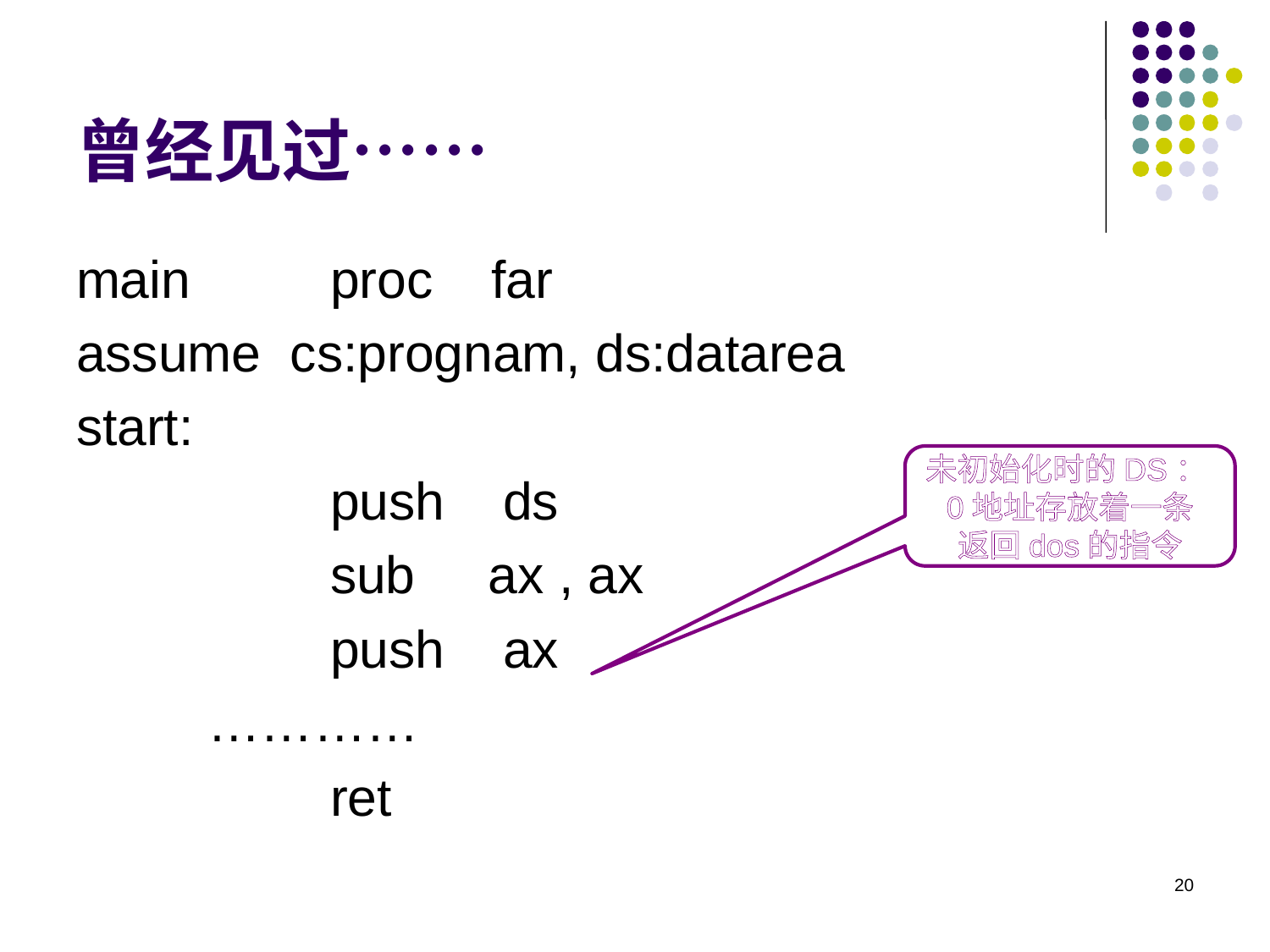

# 曾经见过……
main    	proc    far
assume  cs:prognam, ds:datarea
start:
        		push    ds
        		sub     ax , ax
        		push    ax
         …………
        		ret
未初始化时的DS：0地址存放着一条
返回dos的指令
20